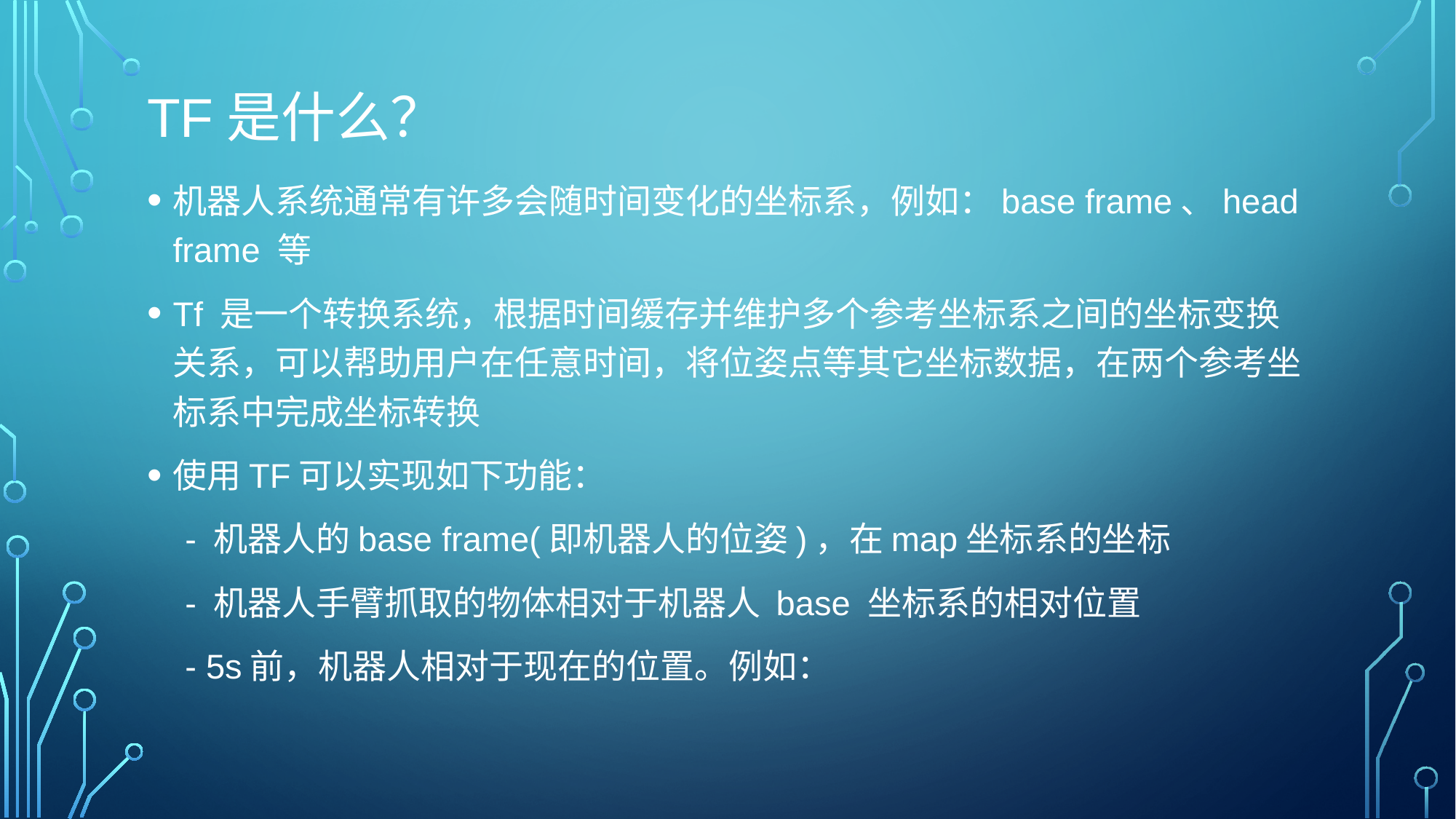

# TF是什么？
机器人系统通常有许多会随时间变化的坐标系，例如：base frame、head frame 等
Tf 是一个转换系统，根据时间缓存并维护多个参考坐标系之间的坐标变换关系，可以帮助用户在任意时间，将位姿点等其它坐标数据，在两个参考坐标系中完成坐标转换
使用TF可以实现如下功能：
    - 机器人的base frame(即机器人的位姿)，在map坐标系的坐标
    - 机器人手臂抓取的物体相对于机器人 base 坐标系的相对位置
    - 5s前，机器人相对于现在的位置。例如：